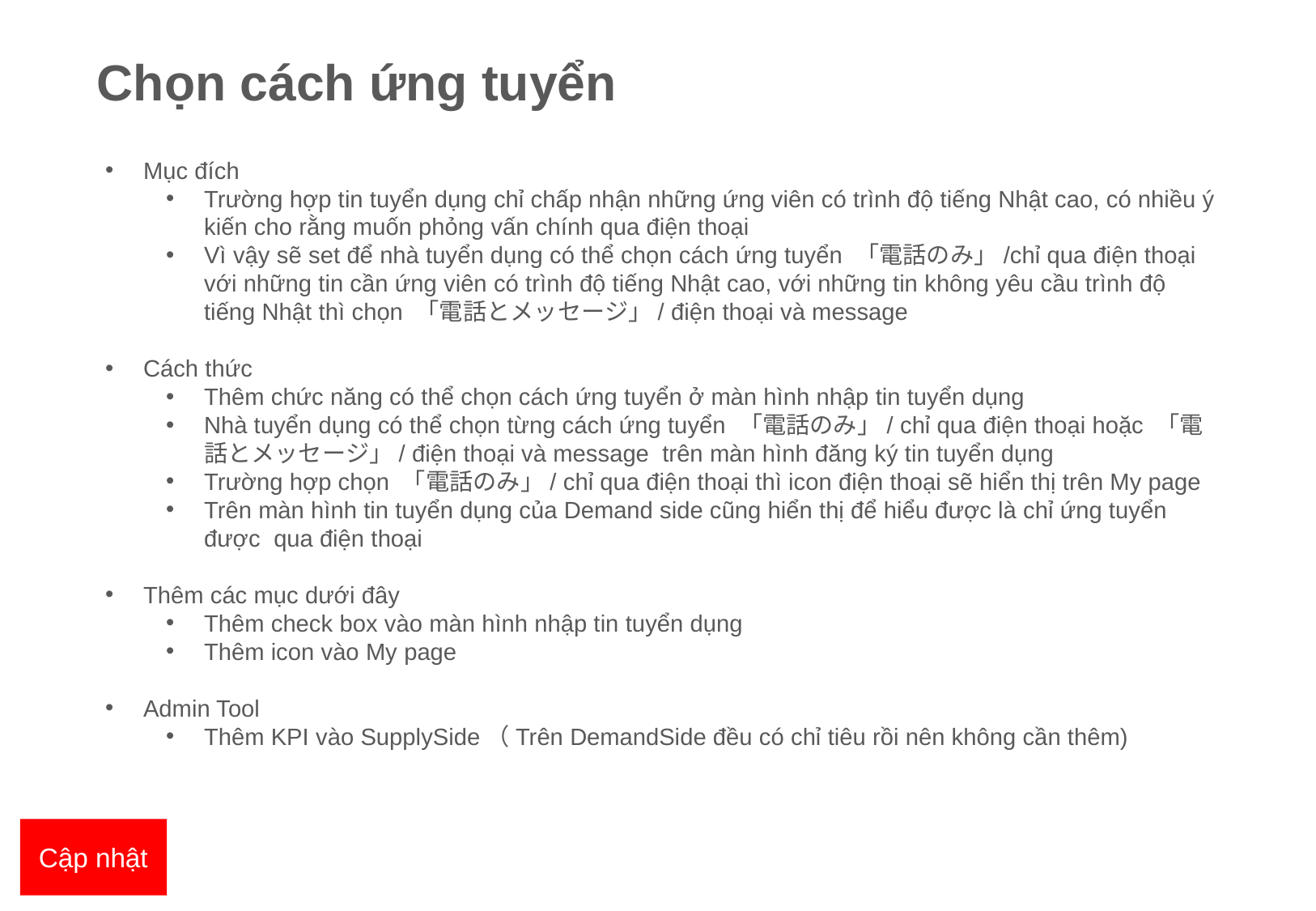

Chọn cách ứng tuyển
Mục đích
Trường hợp tin tuyển dụng chỉ chấp nhận những ứng viên có trình độ tiếng Nhật cao, có nhiều ý kiến cho rằng muốn phỏng vấn chính qua điện thoại
Vì vậy sẽ set để nhà tuyển dụng có thể chọn cách ứng tuyển 「電話のみ」/chỉ qua điện thoại với những tin cần ứng viên có trình độ tiếng Nhật cao, với những tin không yêu cầu trình độ tiếng Nhật thì chọn 「電話とメッセージ」/ điện thoại và message

Cách thức
Thêm chức năng có thể chọn cách ứng tuyển ở màn hình nhập tin tuyển dụng
Nhà tuyển dụng có thể chọn từng cách ứng tuyển 「電話のみ」/ chỉ qua điện thoại hoặc 「電話とメッセージ」/ điện thoại và message  trên màn hình đăng ký tin tuyển dụng
Trường hợp chọn 「電話のみ」/ chỉ qua điện thoại thì icon điện thoại sẽ hiển thị trên My page
Trên màn hình tin tuyển dụng của Demand side cũng hiển thị để hiểu được là chỉ ứng tuyển được  qua điện thoại

Thêm các mục dưới đây
Thêm check box vào màn hình nhập tin tuyển dụng
Thêm icon vào My page

Admin Tool
Thêm KPI vào SupplySide（Trên DemandSide đều có chỉ tiêu rồi nên không cần thêm)
Cập nhật